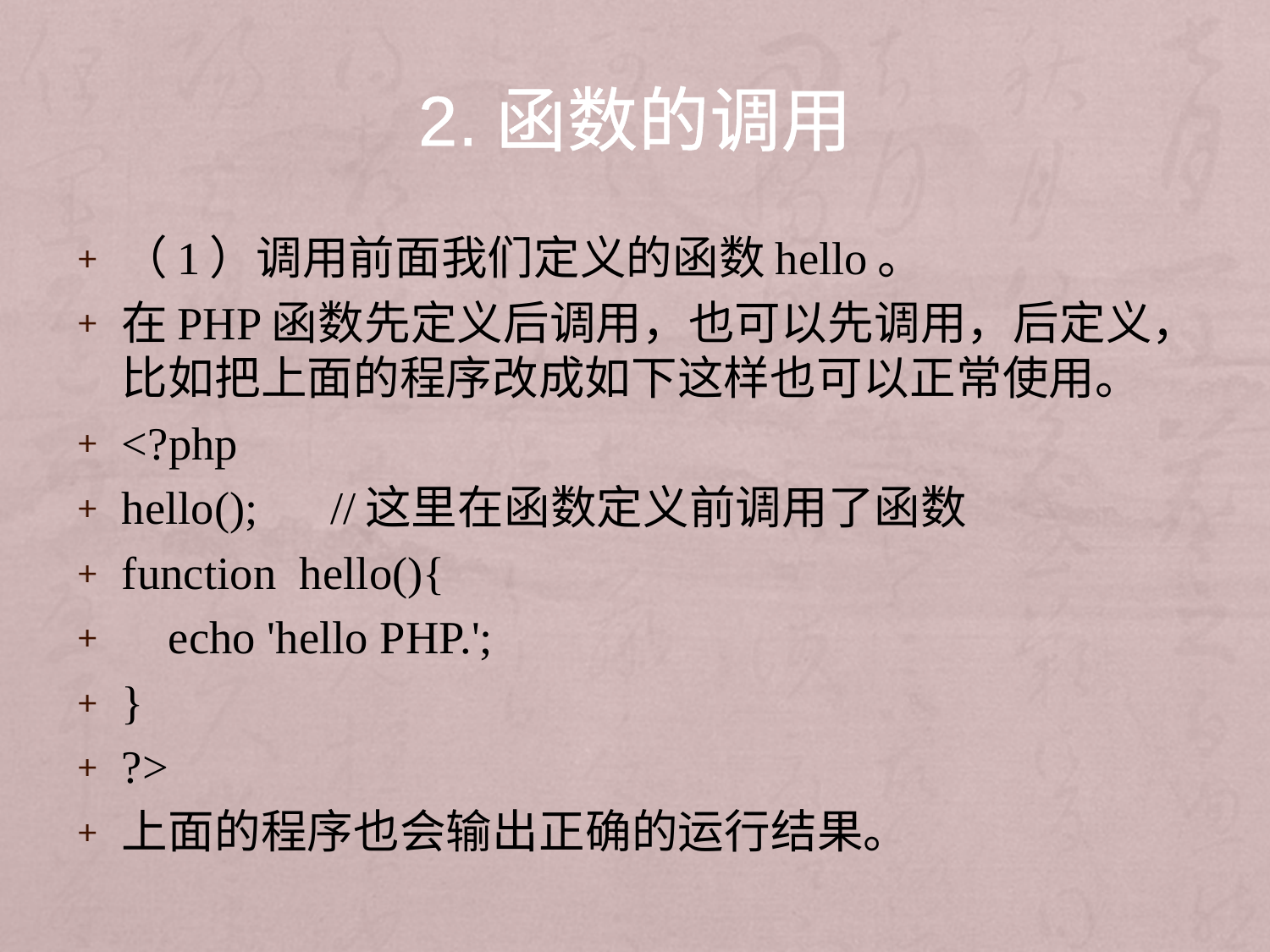

# 2.函数的调用
（1）调用前面我们定义的函数hello。
在PHP函数先定义后调用，也可以先调用，后定义，比如把上面的程序改成如下这样也可以正常使用。
<?php
hello();	//这里在函数定义前调用了函数
function  hello(){
    echo 'hello PHP.';
}
?>
上面的程序也会输出正确的运行结果。